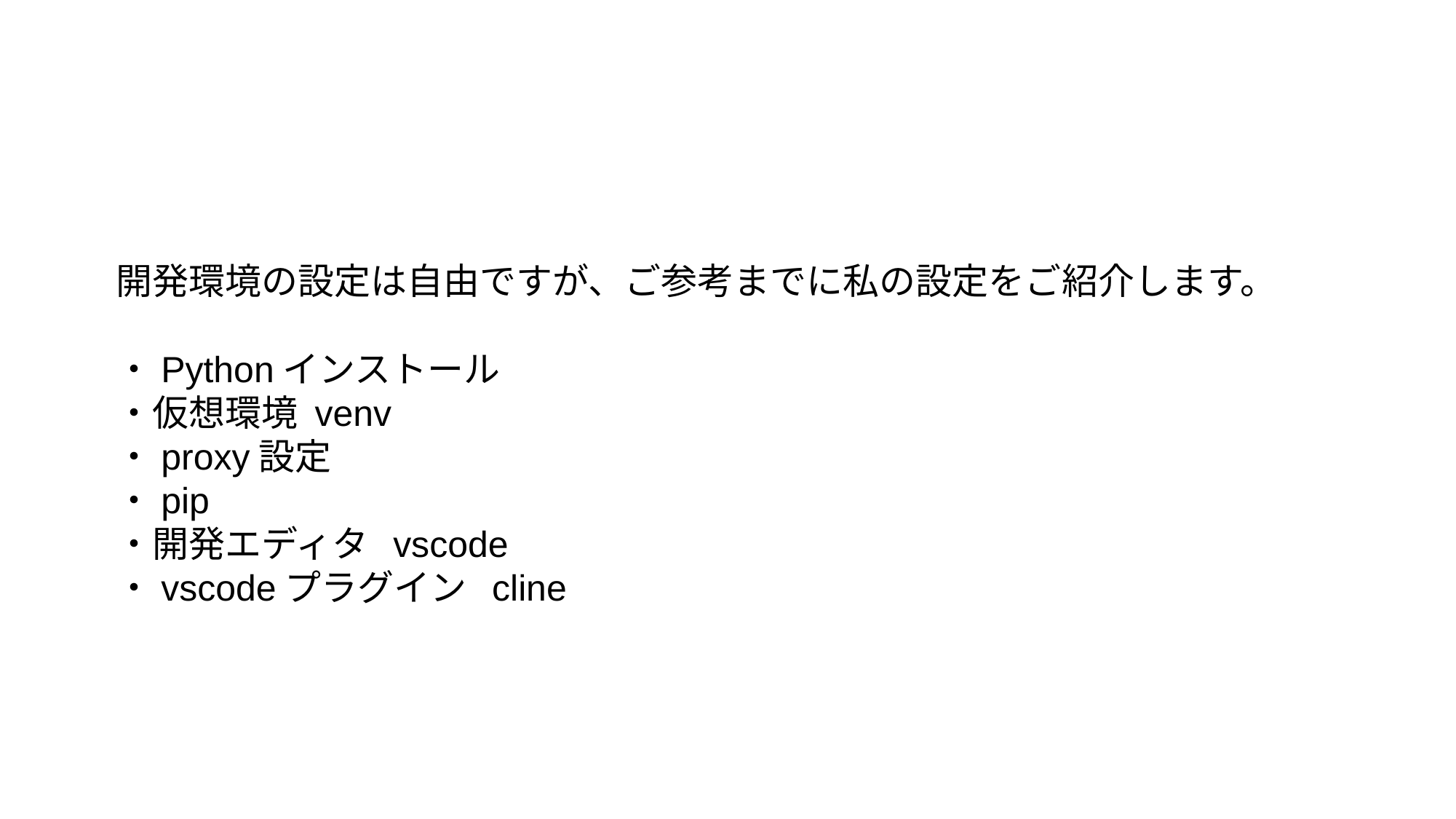

#
開発環境の設定は自由ですが、ご参考までに私の設定をご紹介します。

・Pythonインストール
・仮想環境 venv
・proxy設定
・pip
・開発エディタ  vscode
・vscodeプラグイン  cline